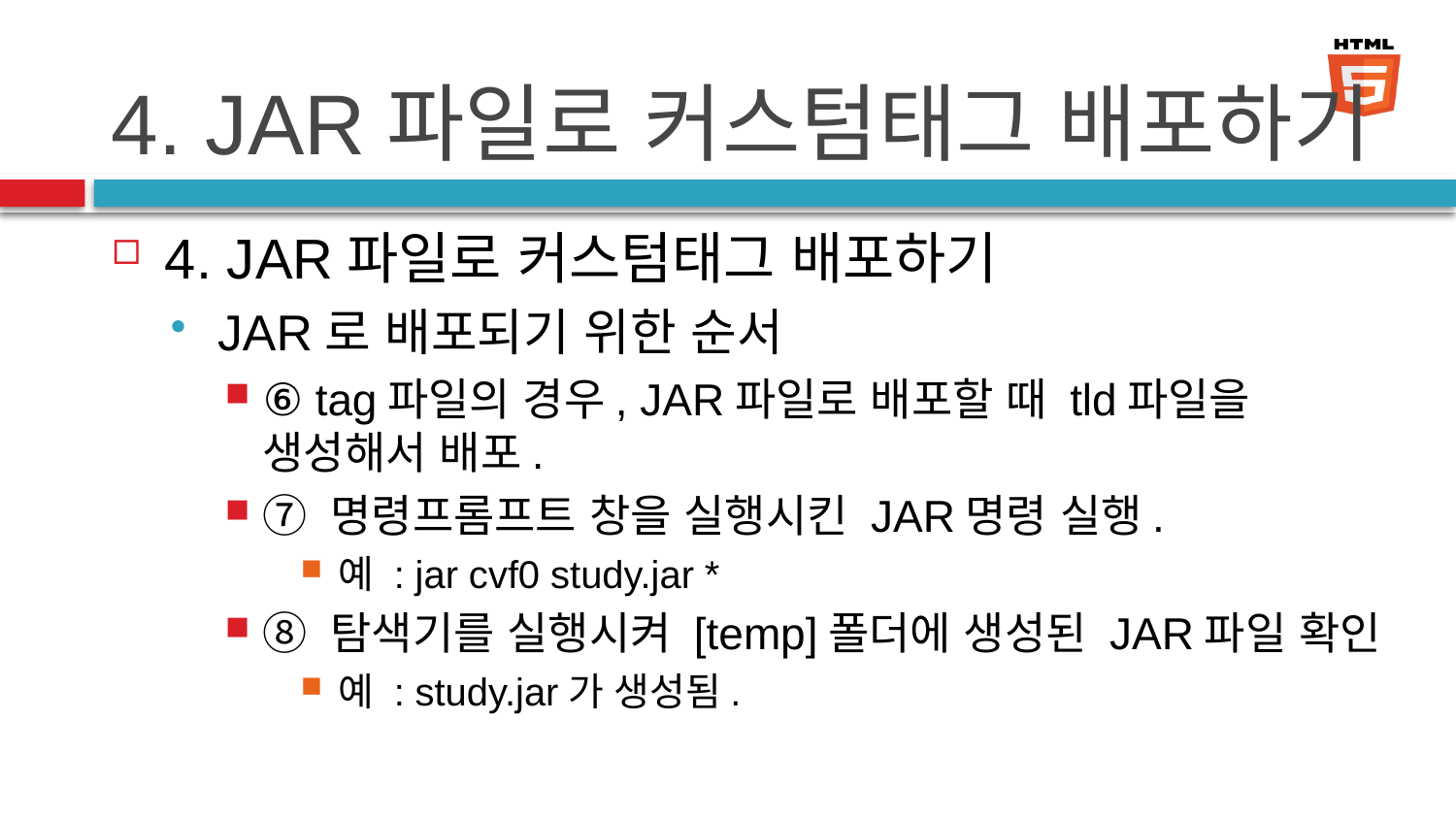

# 4. JAR파일로 커스텀태그 배포하기
4. JAR파일로 커스텀태그 배포하기
JAR로 배포되기 위한 순서
⑥ tag파일의 경우, JAR파일로 배포할 때 tld파일을 생성해서 배포.
⑦ 명령프롬프트 창을 실행시킨 JAR명령 실행.
예 : jar cvf0 study.jar *
⑧ 탐색기를 실행시켜 [temp]폴더에 생성된 JAR파일 확인
예 : study.jar가 생성됨.